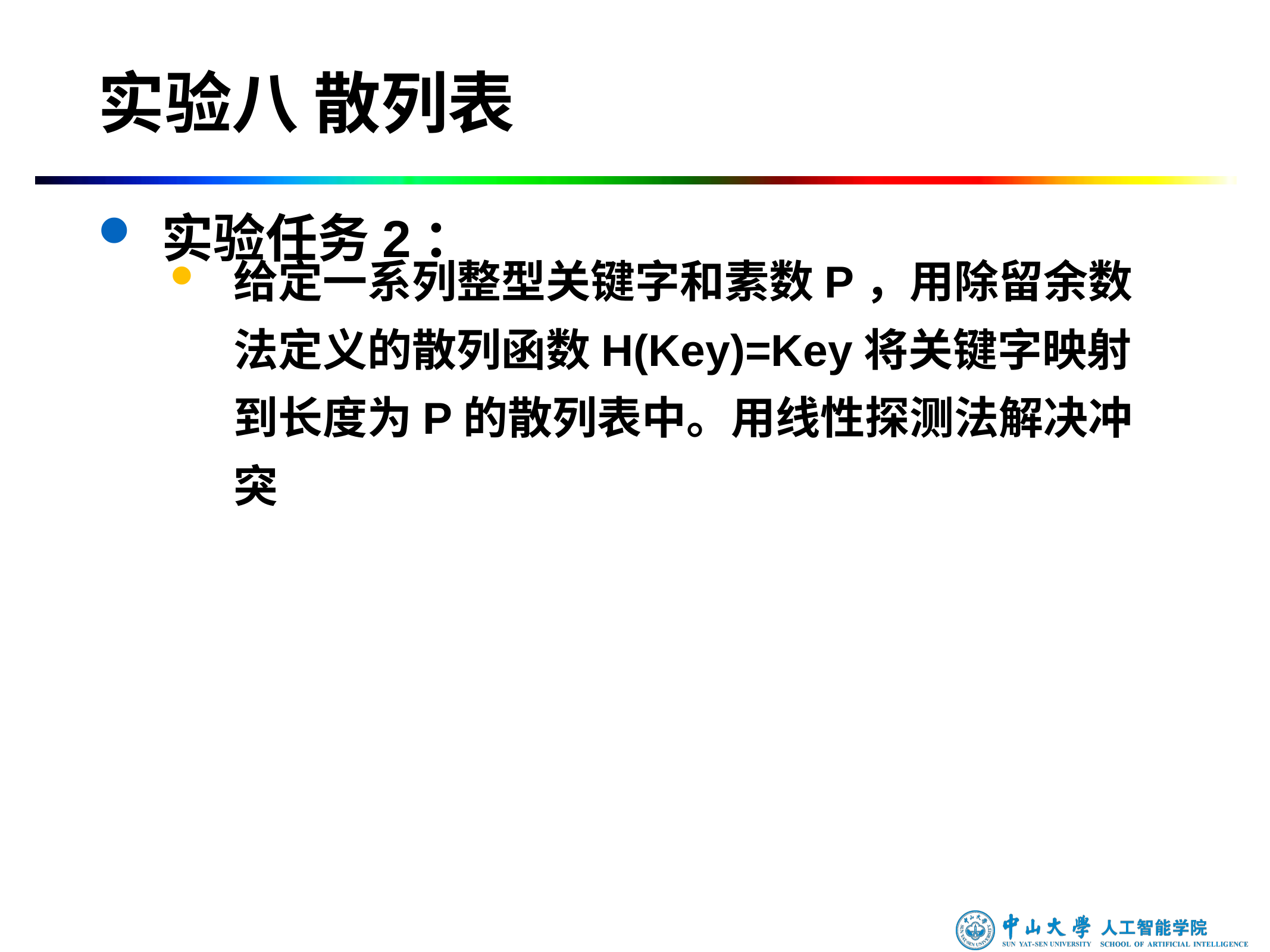

# 实验八 散列表
实验任务2：
给定一系列整型关键字和素数P，用除留余数法定义的散列函数H(Key)=Key将关键字映射到长度为P的散列表中。用线性探测法解决冲突